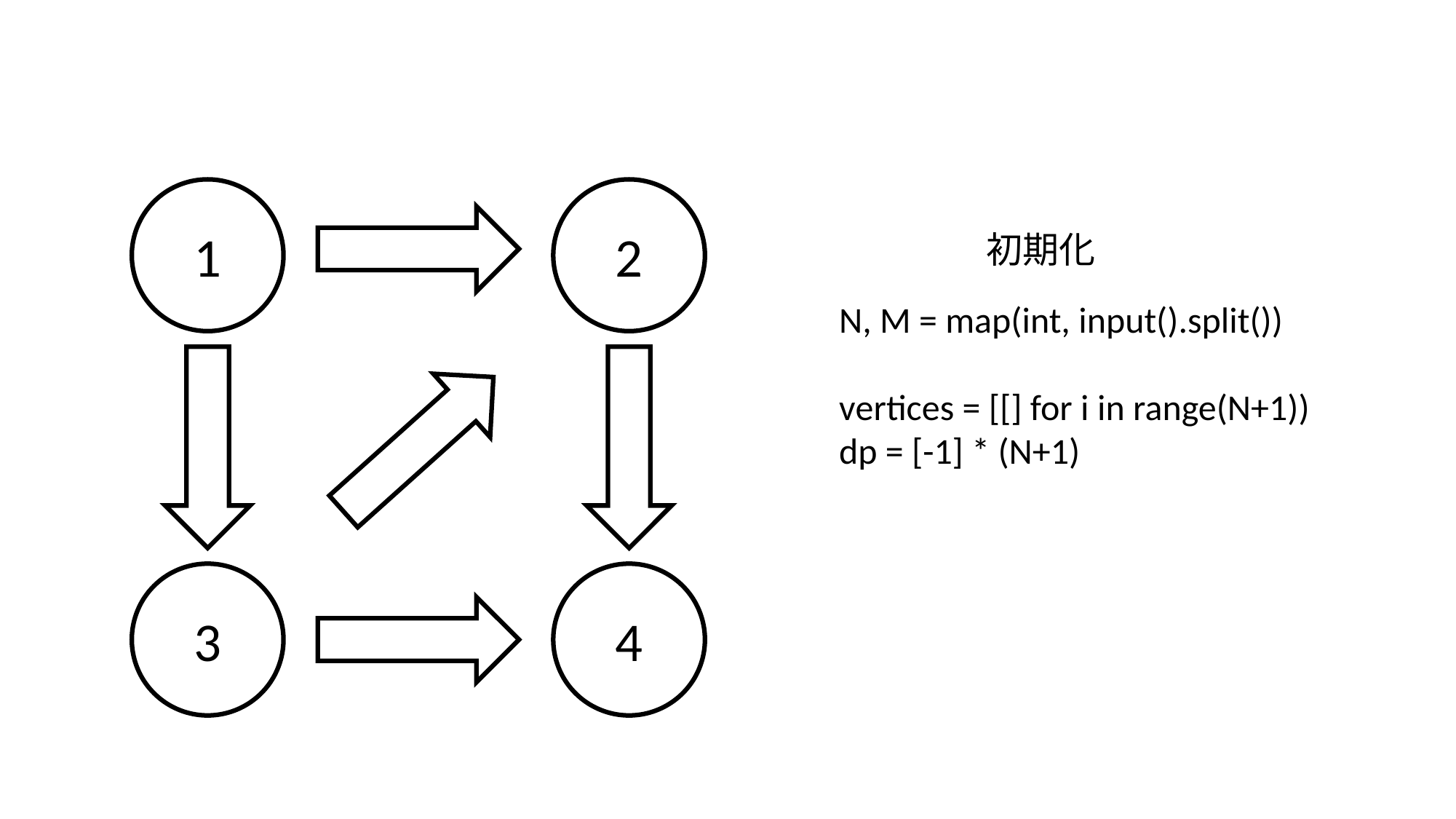

2
1

初期化
N, M = map(int, input().split())

vertices = [[] for i in range(N+1))
dp = [-1] * (N+1)

3
4